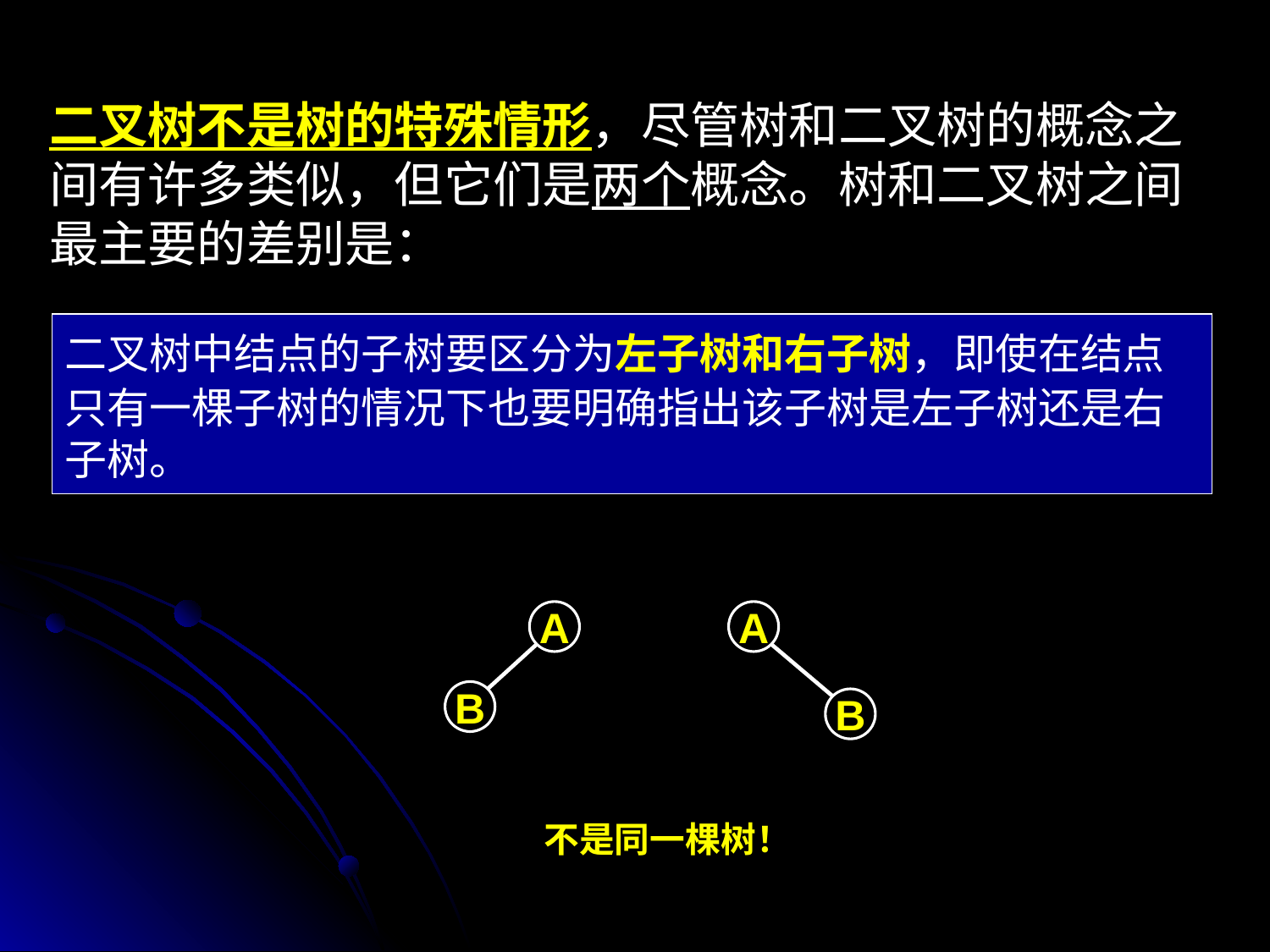

二叉树不是树的特殊情形，尽管树和二叉树的概念之间有许多类似，但它们是两个概念。树和二叉树之间最主要的差别是：

二叉树中结点的子树要区分为左子树和右子树，即使在结点
只有一棵子树的情况下也要明确指出该子树是左子树还是右
子树。
A
A
B
B
不是同一棵树！